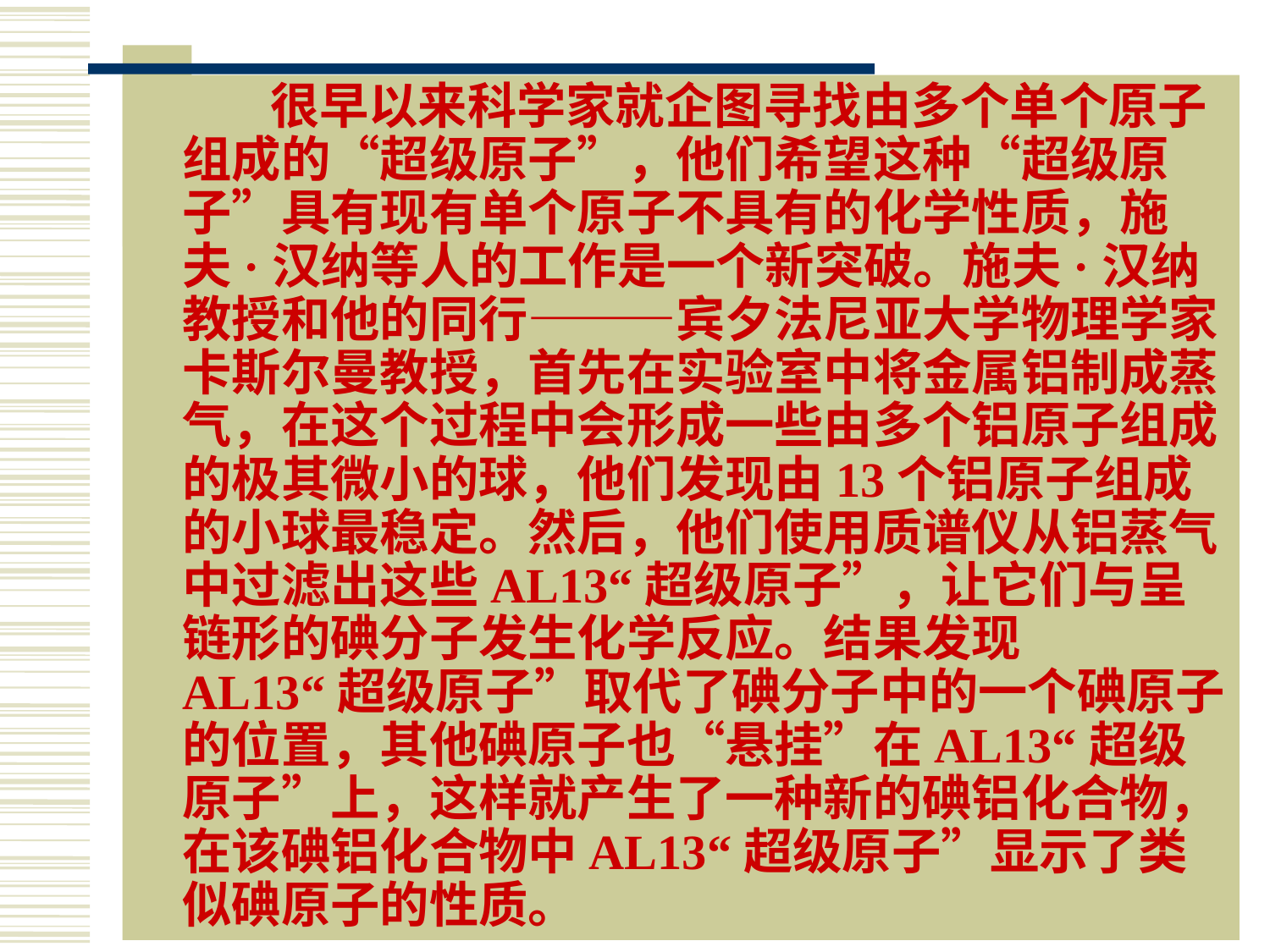

很早以来科学家就企图寻找由多个单个原子组成的“超级原子”，他们希望这种“超级原子”具有现有单个原子不具有的化学性质，施夫·汉纳等人的工作是一个新突破。施夫·汉纳教授和他的同行———宾夕法尼亚大学物理学家卡斯尔曼教授，首先在实验室中将金属铝制成蒸气，在这个过程中会形成一些由多个铝原子组成的极其微小的球，他们发现由13个铝原子组成的小球最稳定。然后，他们使用质谱仪从铝蒸气中过滤出这些AL13“超级原子”，让它们与呈链形的碘分子发生化学反应。结果发现AL13“超级原子”取代了碘分子中的一个碘原子的位置，其他碘原子也“悬挂”在AL13“超级原子”上，这样就产生了一种新的碘铝化合物，在该碘铝化合物中AL13“超级原子”显示了类似碘原子的性质。